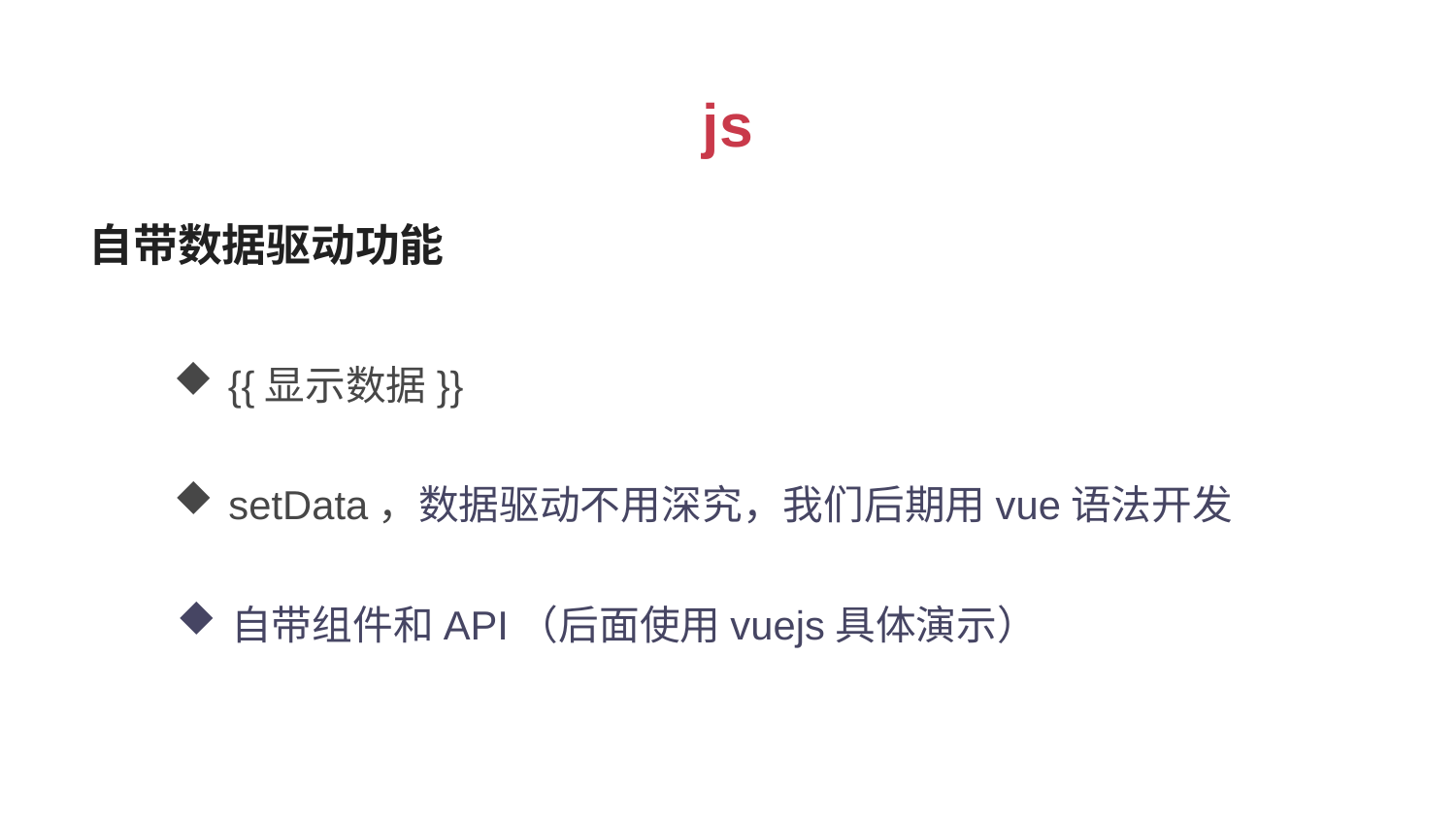

js
自带数据驱动功能
{{显示数据}}
setData，数据驱动不用深究，我们后期用vue语法开发
自带组件和API（后面使用vuejs具体演示）